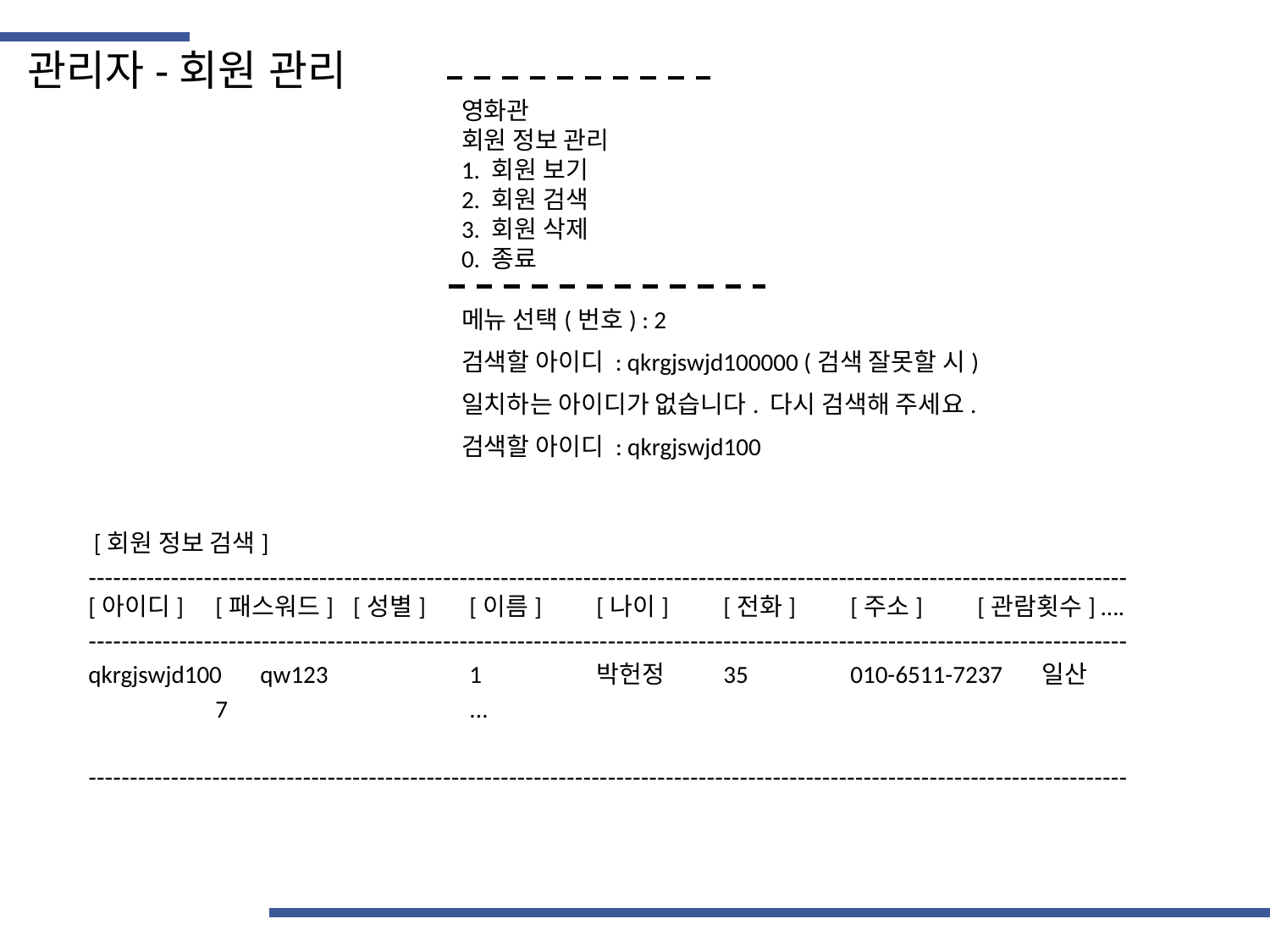

관리자-회원 관리
영화관
회원 정보 관리
1. 회원 보기
2. 회원 검색
3. 회원 삭제
0. 종료
메뉴 선택(번호) : 2
검색할 아이디 : qkrgjswjd100000 (검색 잘못할 시)
일치하는 아이디가 없습니다. 다시 검색해 주세요.
검색할 아이디 : qkrgjswjd100
 [회원 정보 검색]
------------------------------------------------------------------------------------------------------------------------------
[아이디]	[패스워드]	  [성별]	[이름]	[나이]	[전화]	[주소]	[관람횟수] ….
------------------------------------------------------------------------------------------------------------------------------
qkrgjswjd100       qw123		1	박헌정	35	010-6511-7237      일산		7		...

------------------------------------------------------------------------------------------------------------------------------